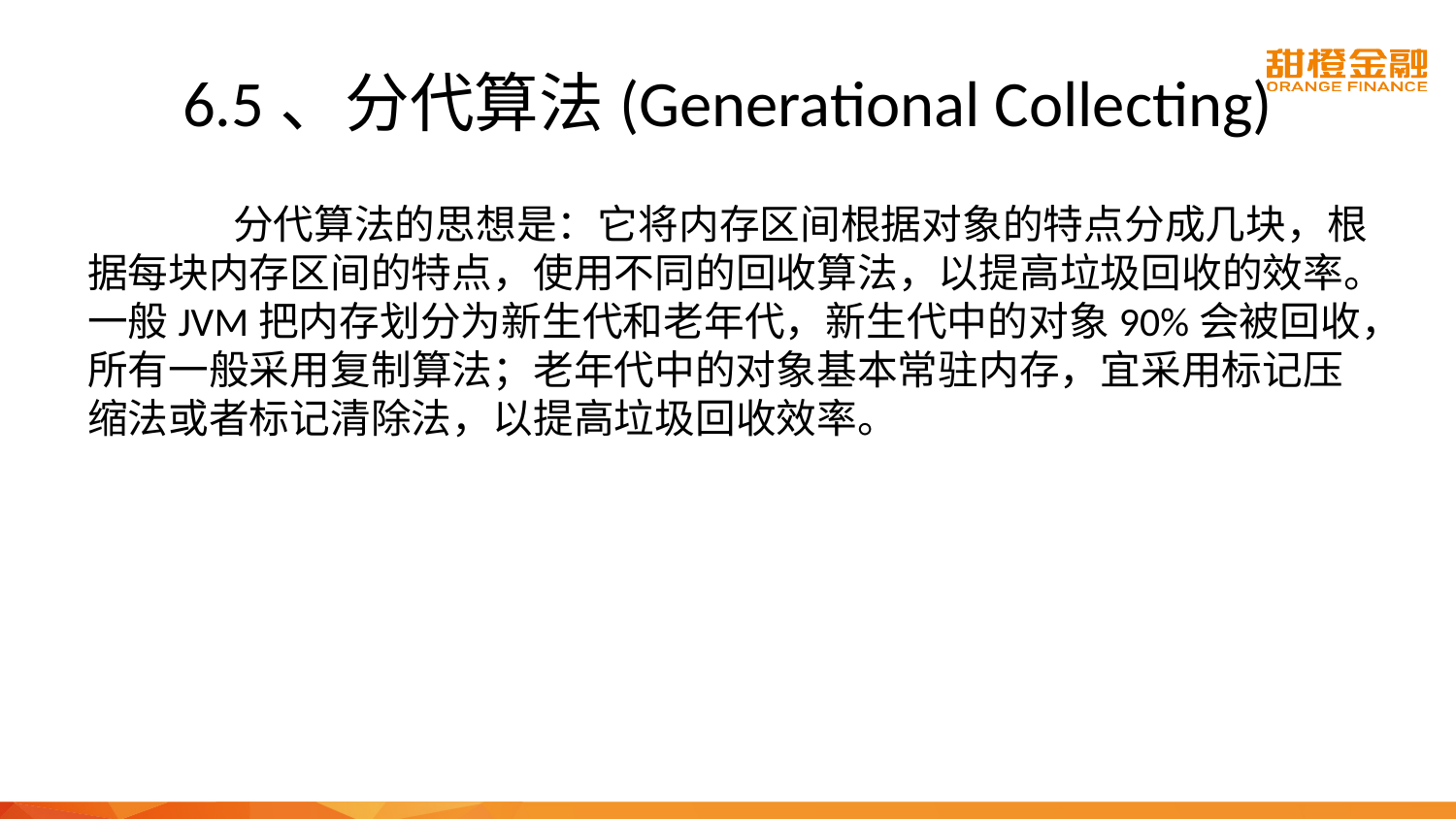

# 6.5、分代算法(Generational Collecting)
	分代算法的思想是：它将内存区间根据对象的特点分成几块，根据每块内存区间的特点，使用不同的回收算法，以提高垃圾回收的效率。一般JVM把内存划分为新生代和老年代，新生代中的对象90%会被回收，所有一般采用复制算法；老年代中的对象基本常驻内存，宜采用标记压缩法或者标记清除法，以提高垃圾回收效率。